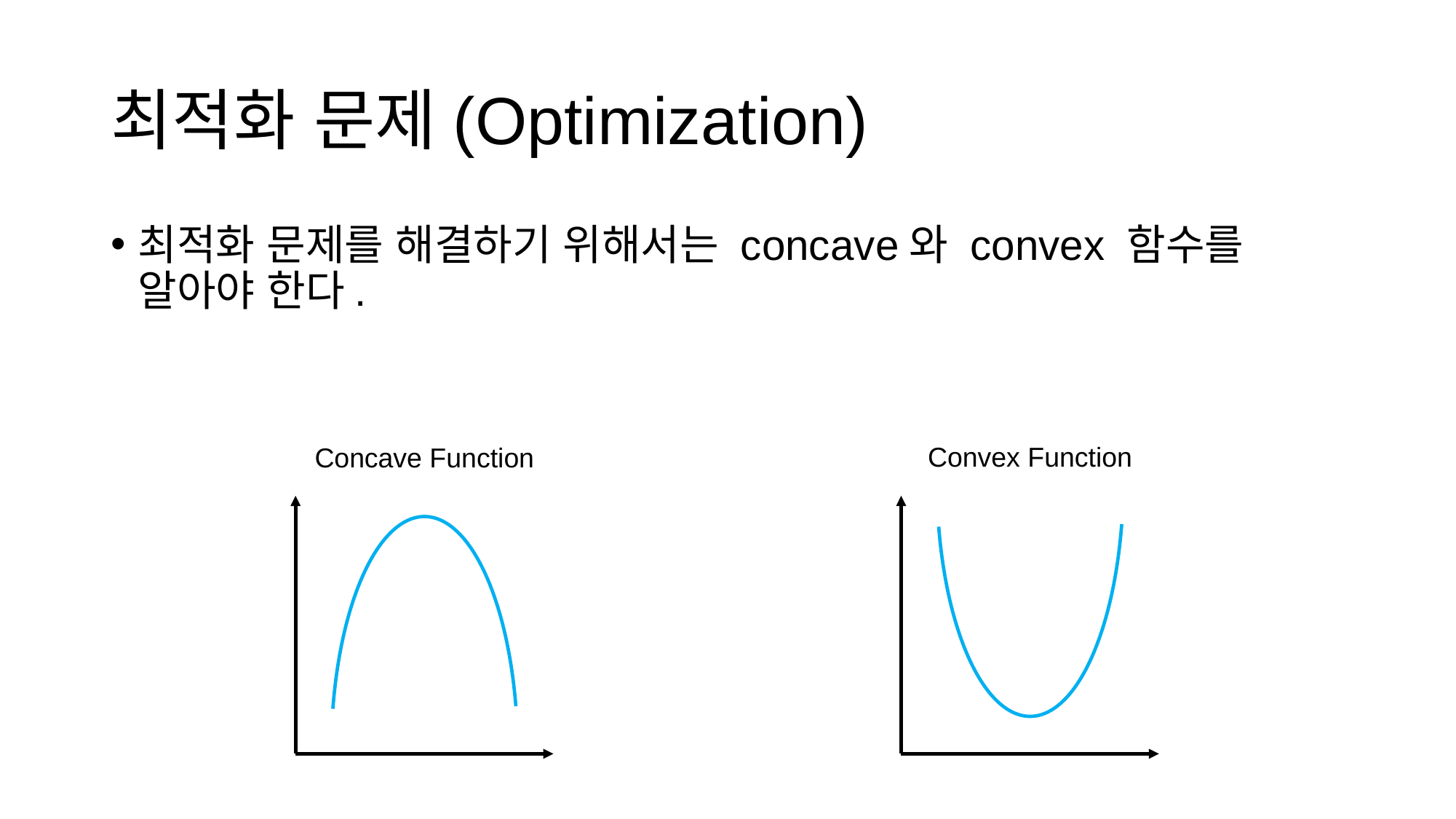

# 최적화 문제(Optimization)
최적화 문제를 해결하기 위해서는 concave와 convex 함수를 알아야 한다.

Convex Function
Concave Function